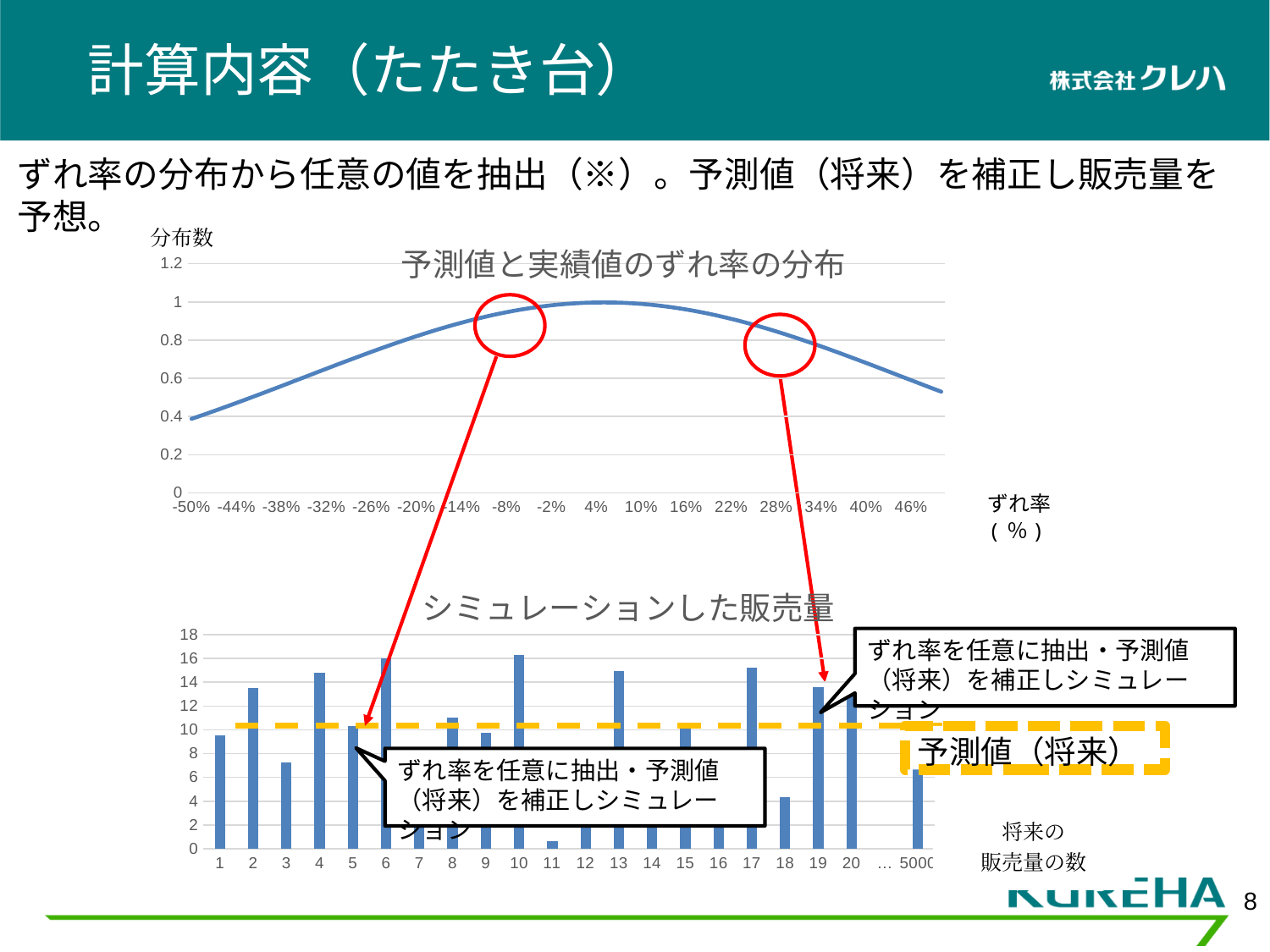

# 計算内容（たたき台）
ずれ率の分布から任意の値を抽出（※）。予測値（将来）を補正し販売量を予想。

### Chart: 予測値と実績値のずれ率の分布

| Category | 11.5か月先の乖離率の分布 |
|---|---|
| -0.5 | 0.387530663645733 |
| -0.49 | 0.40095831835479895 |
| -0.48 | 0.4145920304902618 |
| -0.47 | 0.42842148011951836 |
| -0.45999999999999996 | 0.44243562677544923 |
| -0.44999999999999996 | 0.4566227134725549 |
| -0.43999999999999995 | 0.4709702731303159 |
| -0.42999999999999994 | 0.4854651374580325 |
| -0.41999999999999993 | 0.5000934483462194 |
| -0.40999999999999992 | 0.5148406717999371 |
| -0.39999999999999991 | 0.5296916144392487 |
| -0.3899999999999999 | 0.5446304425813765 |
| -0.37999999999999989 | 0.559640703908099 |
| -0.36999999999999988 | 0.5747053517105828 |
| -0.35999999999999988 | 0.5898067716921814 |
| -0.34999999999999987 | 0.6049268112978586 |
| -0.33999999999999986 | 0.6200468115268429 |
| -0.32999999999999985 | 0.6351476411729727 |
| -0.31999999999999984 | 0.6502097334249894 |
| -0.30999999999999983 | 0.6652131247468874 |
| -0.29999999999999982 | 0.6801374959463591 |
| -0.28999999999999981 | 0.6949622153274916 |
| -0.2799999999999998 | 0.7096663838122186 |
| -0.2699999999999998 | 0.7242288819037073 |
| -0.25999999999999979 | 0.7386284183539077 |
| -0.24999999999999978 | 0.7528435803870114 |
| -0.23999999999999977 | 0.7668528853206004 |
| -0.22999999999999976 | 0.7806348334169035 |
| -0.21999999999999975 | 0.7941679617878709 |
| -0.20999999999999974 | 0.8074308991697862 |
| -0.19999999999999973 | 0.820402421375938 |
| -0.18999999999999972 | 0.8330615072294995 |
| -0.17999999999999972 | 0.845387394773279 |
| -0.16999999999999971 | 0.85735963754846 |
| -0.1599999999999997 | 0.8689581607308706 |
| -0.14999999999999969 | 0.8801633169107491 |
| -0.13999999999999968 | 0.8909559413004586 |
| -0.12999999999999967 | 0.90131740615412 |
| -0.11999999999999968 | 0.9112296741837665 |
| -0.10999999999999968 | 0.9206753507583086 |
| -9.9999999999999686E-2 | 0.9296377346744226 |
| -8.9999999999999691E-2 | 0.9381008672923449 |
| -7.9999999999999696E-2 | 0.9460495798345488 |
| -6.9999999999999701E-2 | 0.9534695386513103 |
| -5.9999999999999699E-2 | 0.9603472882642621 |
| -4.9999999999999697E-2 | 0.9666702920071232 |
| -3.9999999999999696E-2 | 0.9724269700918737 |
| -2.9999999999999694E-2 | 0.9776067349386399 |
| -1.9999999999999692E-2 | 0.9822000236184483 |
| -9.9999999999996914E-3 | 0.9861983272697223 |
| 3.0878077872387166E-16 | 0.9895942173618738 |
| 1.0000000000000309E-2 | 0.9923813686925295 |
| 2.0000000000000309E-2 | 0.9945545790187428 |
| 3.0000000000000311E-2 | 0.9961097852369101 |
| 4.0000000000000313E-2 | 0.9970440760409545 |
| 5.0000000000000315E-2 | 0.9973557010035817 |
| 6.0000000000000317E-2 | 0.9970440760409545 |
| 7.0000000000000312E-2 | 0.99610978523691 |
| 8.0000000000000307E-2 | 0.9945545790187428 |
| 9.0000000000000302E-2 | 0.9923813686925294 |
| 0.1000000000000003 | 0.9895942173618736 |
| 0.11000000000000029 | 0.9861983272697222 |
| 0.12000000000000029 | 0.9822000236184482 |
| 0.13000000000000028 | 0.9776067349386396 |
| 0.14000000000000029 | 0.9724269700918734 |
| 0.1500000000000003 | 0.9666702920071227 |
| 0.16000000000000031 | 0.9603472882642617 |
| 0.17000000000000032 | 0.95346953865131 |
| 0.18000000000000033 | 0.9460495798345484 |
| 0.19000000000000034 | 0.9381008672923443 |
| 0.20000000000000034 | 0.929637734674422 |
| 0.21000000000000035 | 0.920675350758308 |
| 0.22000000000000036 | 0.9112296741837659 |
| 0.23000000000000037 | 0.9013174061541196 |
| 0.24000000000000038 | 0.8909559413004577 |
| 0.25000000000000039 | 0.8801633169107482 |
| 0.2600000000000004 | 0.8689581607308697 |
| 0.27000000000000041 | 0.8573596375484591 |
| 0.28000000000000042 | 0.8453873947732781 |
| 0.29000000000000042 | 0.8330615072294986 |
| 0.30000000000000043 | 0.8204024213759369 |
| 0.31000000000000044 | 0.807430899169785 |
| 0.32000000000000045 | 0.7941679617878699 |
| 0.33000000000000046 | 0.7806348334169024 |
| 0.34000000000000047 | 0.7668528853205993 |
| 0.35000000000000048 | 0.7528435803870104 |
| 0.36000000000000049 | 0.7386284183539066 |
| 0.3700000000000005 | 0.724228881903706 |
| 0.3800000000000005 | 0.7096663838122174 |
| 0.39000000000000051 | 0.6949622153274904 |
| 0.40000000000000052 | 0.680137495946358 |
| 0.41000000000000053 | 0.6652131247468862 |
| 0.42000000000000054 | 0.6502097334249883 |
| 0.43000000000000055 | 0.6351476411729717 |
| 0.44000000000000056 | 0.6200468115268419 |
| 0.45000000000000057 | 0.6049268112978575 |
| 0.46000000000000058 | 0.5898067716921804 |
| 0.47000000000000058 | 0.5747053517105817 |
| 0.48000000000000059 | 0.5596407039080978 |
| 0.4900000000000006 | 0.5446304425813755 |
| 0.50000000000000056 | 0.5296916144392477 |

### Chart: シミュレーションした販売量

| Category | 11.5か月先の販売数量(仮想) |
|---|---|
| 1 | 9.501888279529858 |
| 2 | 13.499541622290227 |
| 3 | 7.284578082303579 |
| 4 | 14.811738769873378 |
| 5 | 10.310260442757567 |
| 6 | 15.997561753251247 |
| 7 | 7.025426900709193 |
| 8 | 11.049420247717027 |
| 9 | 9.716238132253828 |
| 10 | 16.28561509856974 |
| 11 | 0.6802412218324039 |
| 12 | 5.17571754240757 |
| 13 | 14.917320563599024 |
| 14 | 5.807604498764891 |
| 15 | 10.068488642491577 |
| 16 | 5.847413626072349 |
| 17 | 15.220877367592776 |
| 18 | 4.322389667333745 |
| 19 | 13.567756110824474 |
| 20 | 14.243761532476615 |
| … | None |
| 5000 | 9.332815331740868 |
ずれ率を任意に抽出・予測値（将来）を補正しシミュレーション
予測値（将来）
ずれ率を任意に抽出・予測値（将来）を補正しシミュレーション
8